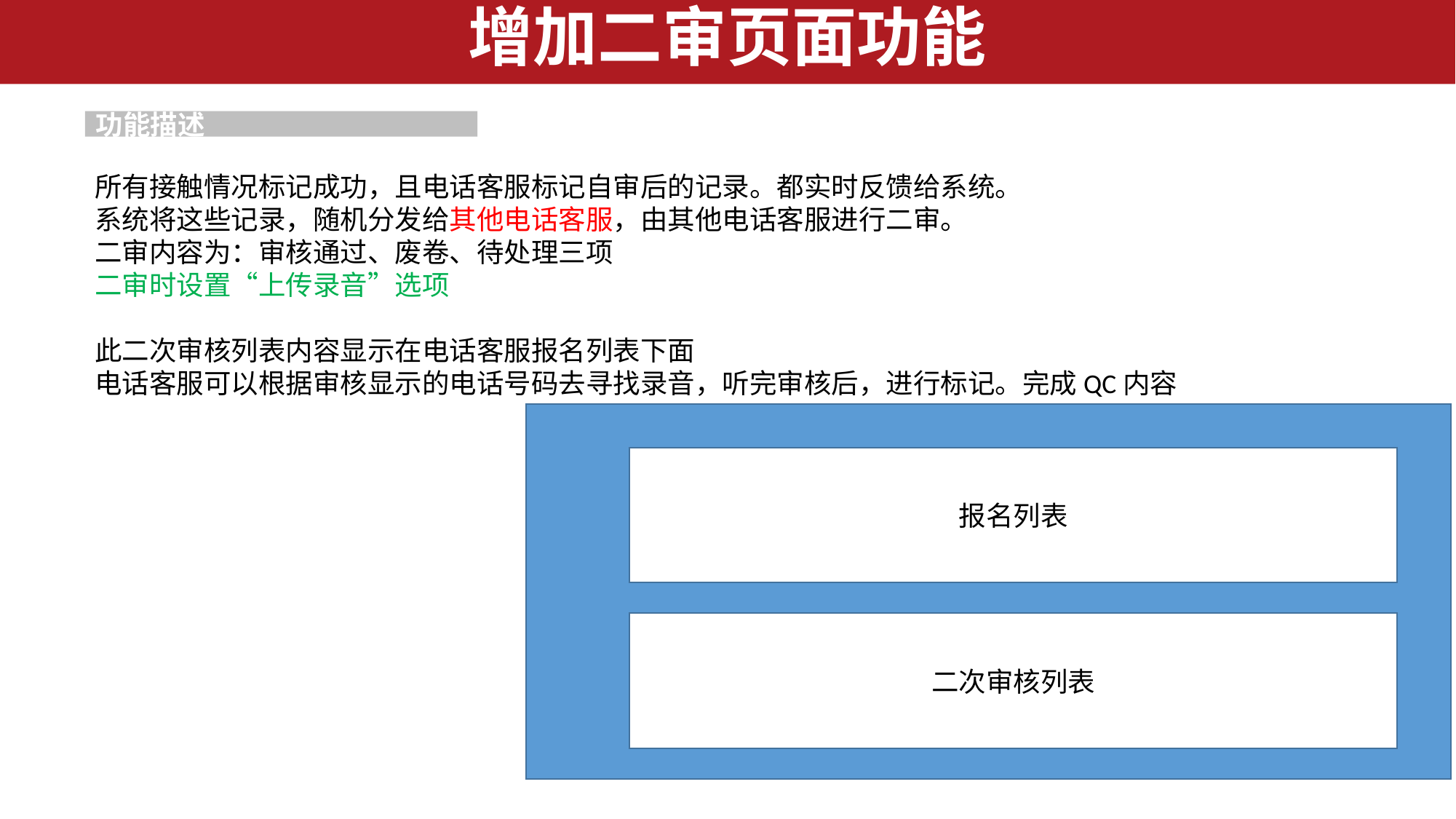

增加二审页面功能

功能描述
所有接触情况标记成功，且电话客服标记自审后的记录。都实时反馈给系统。
系统将这些记录，随机分发给其他电话客服，由其他电话客服进行二审。
二审内容为：审核通过、废卷、待处理三项
二审时设置“上传录音”选项

此二次审核列表内容显示在电话客服报名列表下面
电话客服可以根据审核显示的电话号码去寻找录音，听完审核后，进行标记。完成QC内容

报名列表
二次审核列表